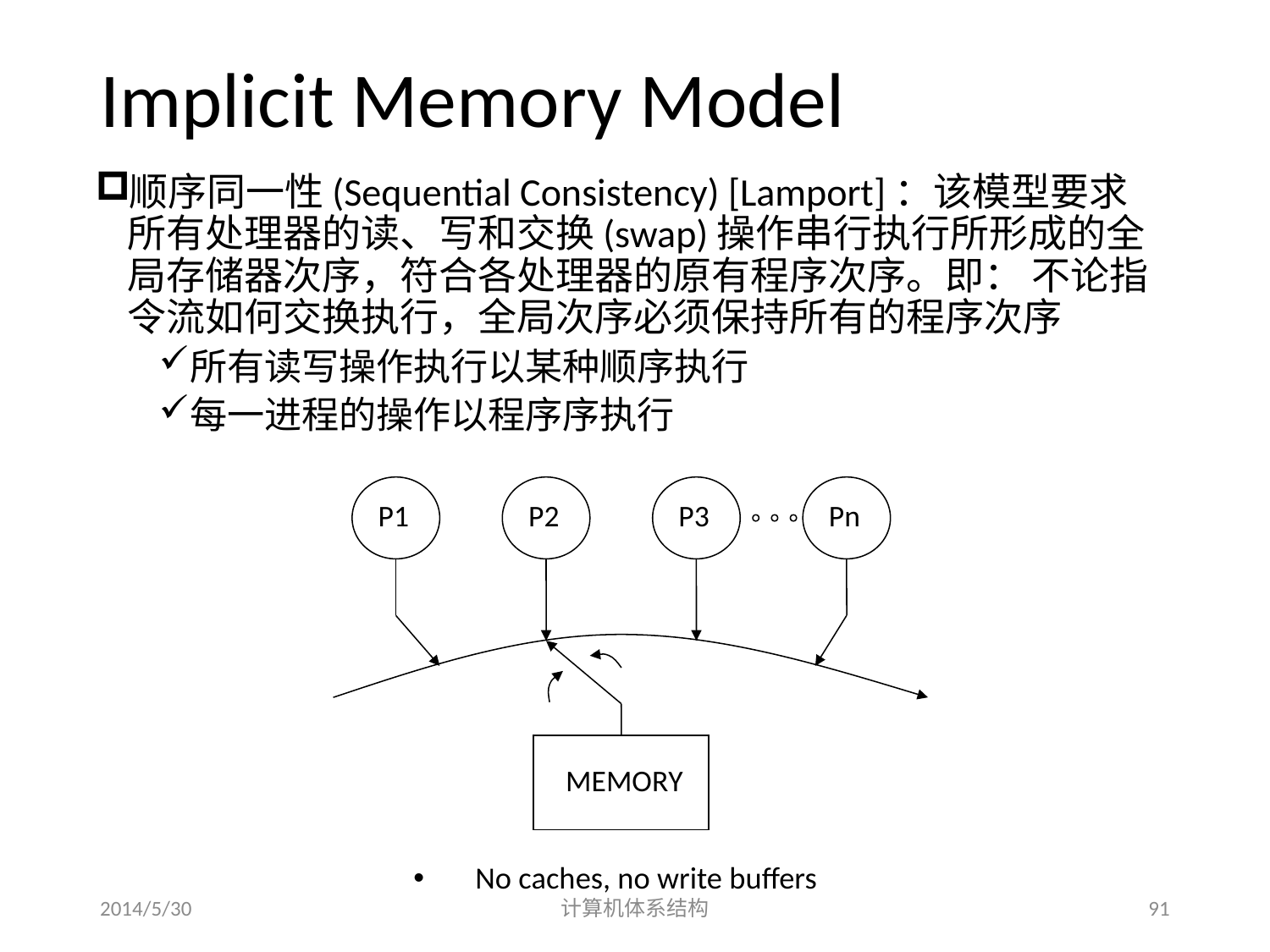

# Implicit Memory Model
顺序同一性(Sequential Consistency) [Lamport]：该模型要求所有处理器的读、写和交换(swap)操作串行执行所形成的全局存储器次序，符合各处理器的原有程序次序。即： 不论指令流如何交换执行，全局次序必须保持所有的程序次序
所有读写操作执行以某种顺序执行
每一进程的操作以程序序执行

No caches, no write buffers

P1
P2
P3
Pn

MEMORY
2014/5/30
计算机体系结构
91